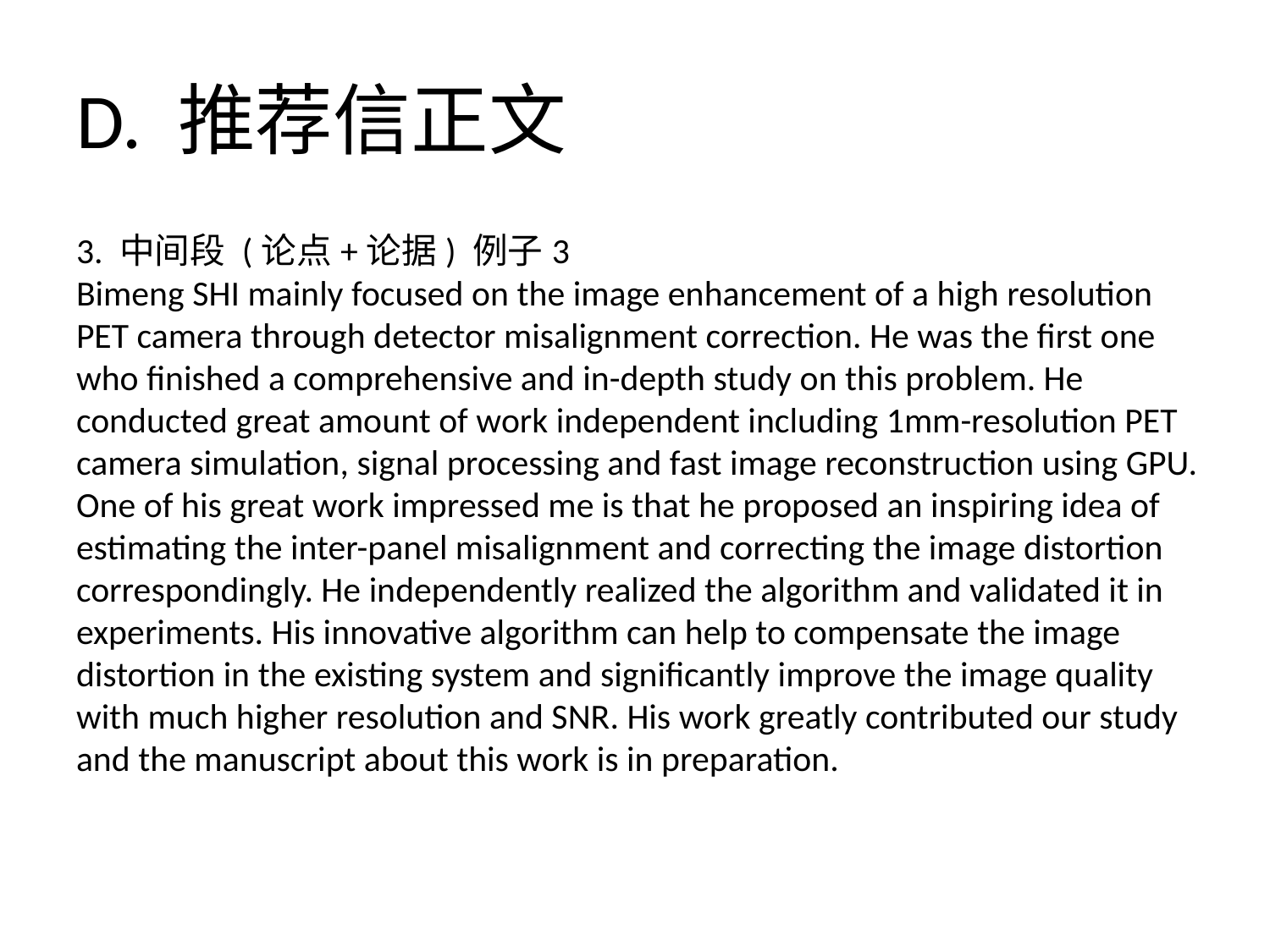

# D. 推荐信正文
3. 中间段 (论点+论据) 例子3
Bimeng SHI mainly focused on the image enhancement of a high resolution PET camera through detector misalignment correction. He was the first one who finished a comprehensive and in-depth study on this problem. He conducted great amount of work independent including 1mm-resolution PET camera simulation, signal processing and fast image reconstruction using GPU. One of his great work impressed me is that he proposed an inspiring idea of estimating the inter-panel misalignment and correcting the image distortion correspondingly. He independently realized the algorithm and validated it in experiments. His innovative algorithm can help to compensate the image distortion in the existing system and significantly improve the image quality with much higher resolution and SNR. His work greatly contributed our study and the manuscript about this work is in preparation.